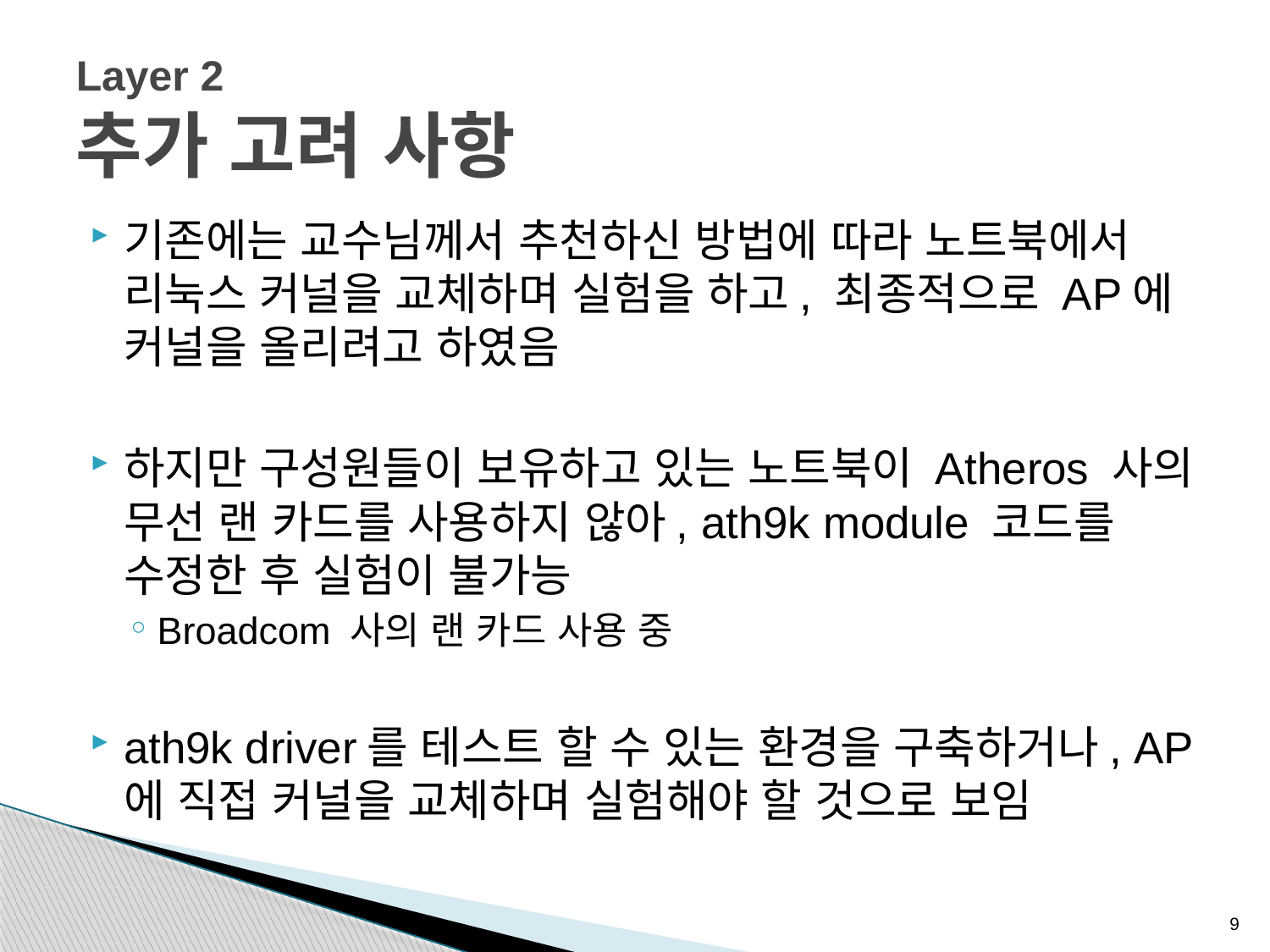

# Layer 2 추가 고려 사항
기존에는 교수님께서 추천하신 방법에 따라 노트북에서 리눅스 커널을 교체하며 실험을 하고, 최종적으로 AP에 커널을 올리려고 하였음

하지만 구성원들이 보유하고 있는 노트북이 Atheros 사의 무선 랜 카드를 사용하지 않아, ath9k module 코드를 수정한 후 실험이 불가능
Broadcom 사의 랜 카드 사용 중

ath9k driver를 테스트 할 수 있는 환경을 구축하거나, AP에 직접 커널을 교체하며 실험해야 할 것으로 보임
9